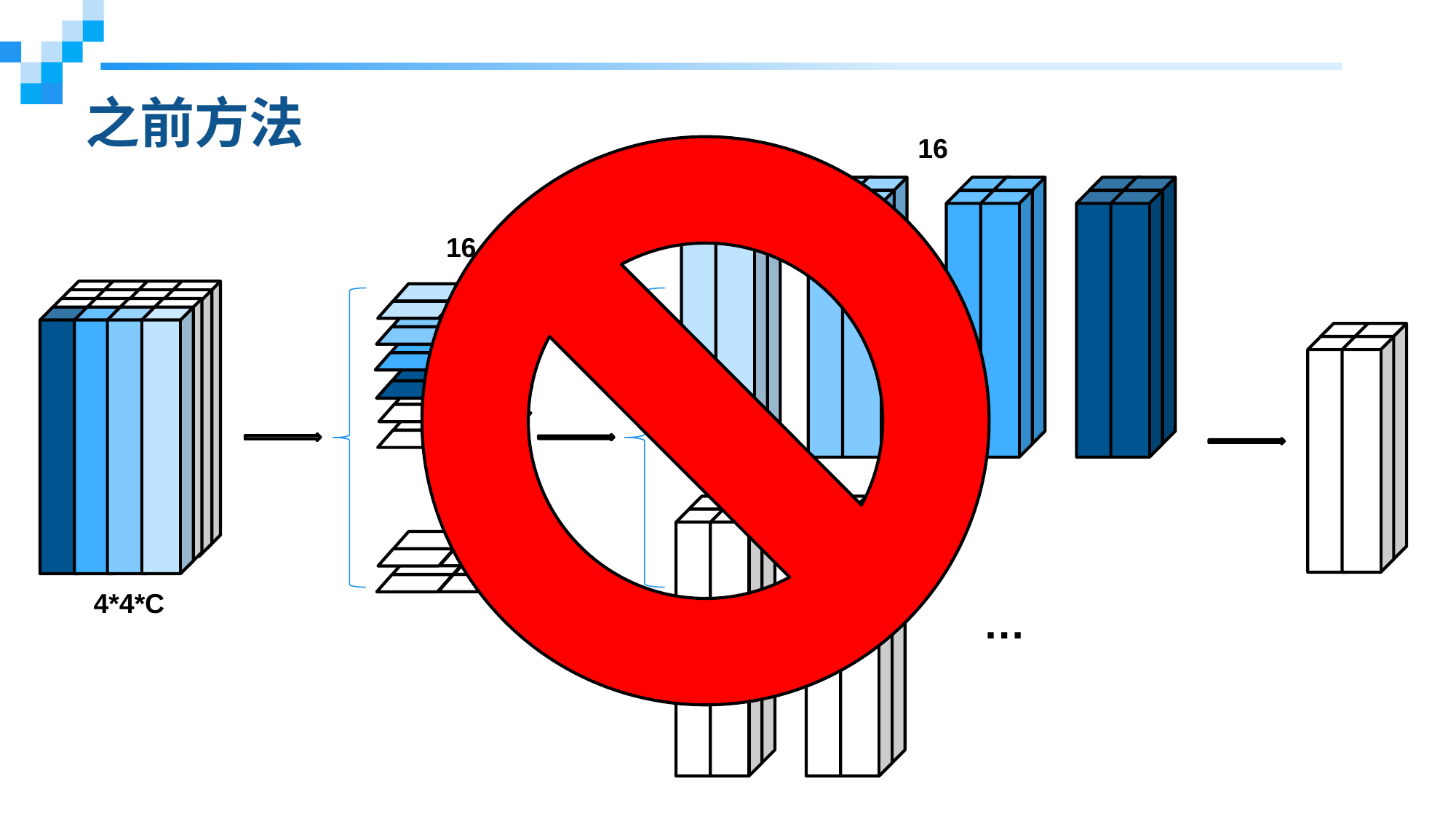

# 之前方法
16

16

…

4*4*C
…